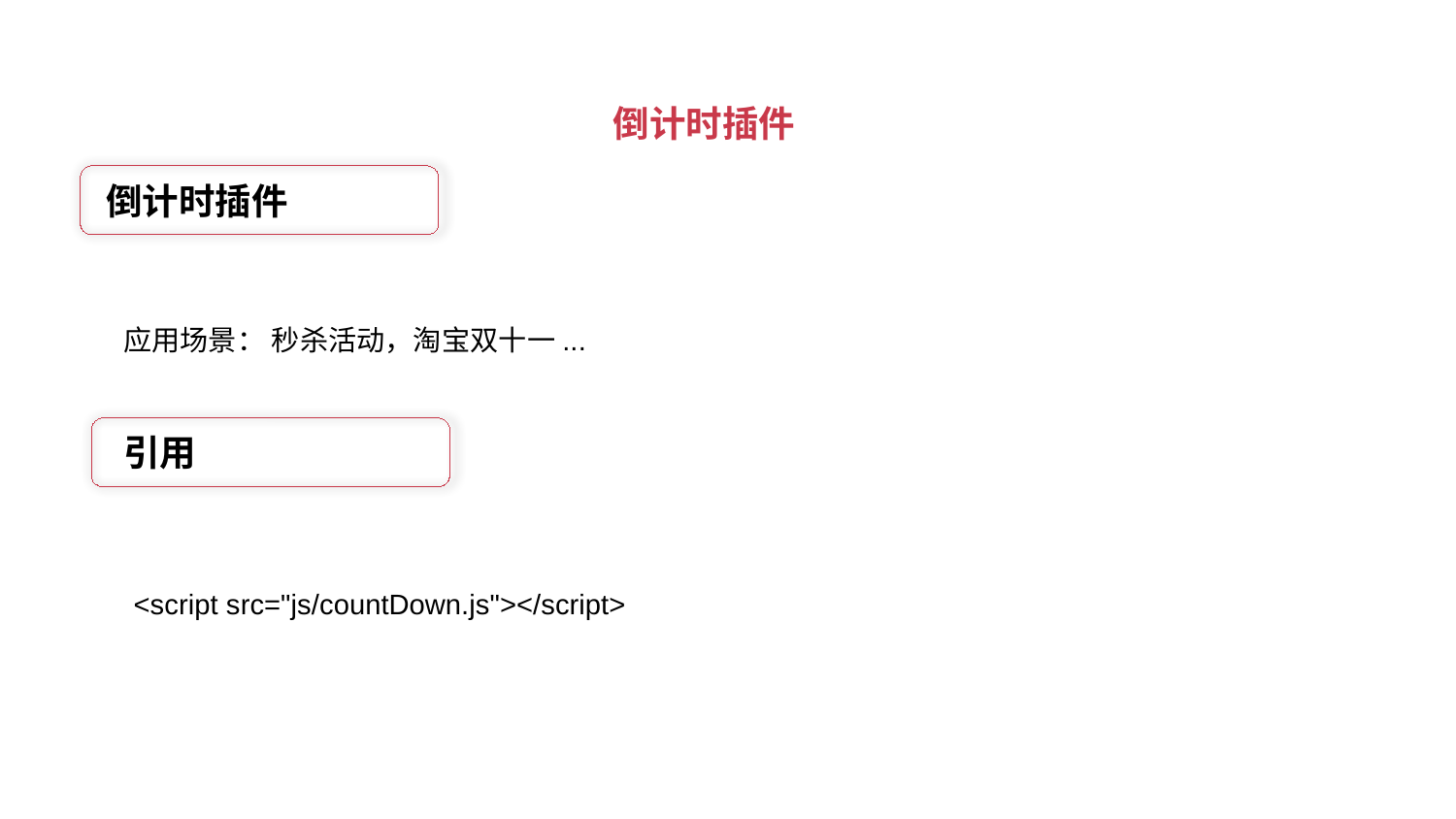

倒计时插件

倒计时插件
应用场景： 秒杀活动，淘宝双十一...

引用
<script src="js/countDown.js"></script>